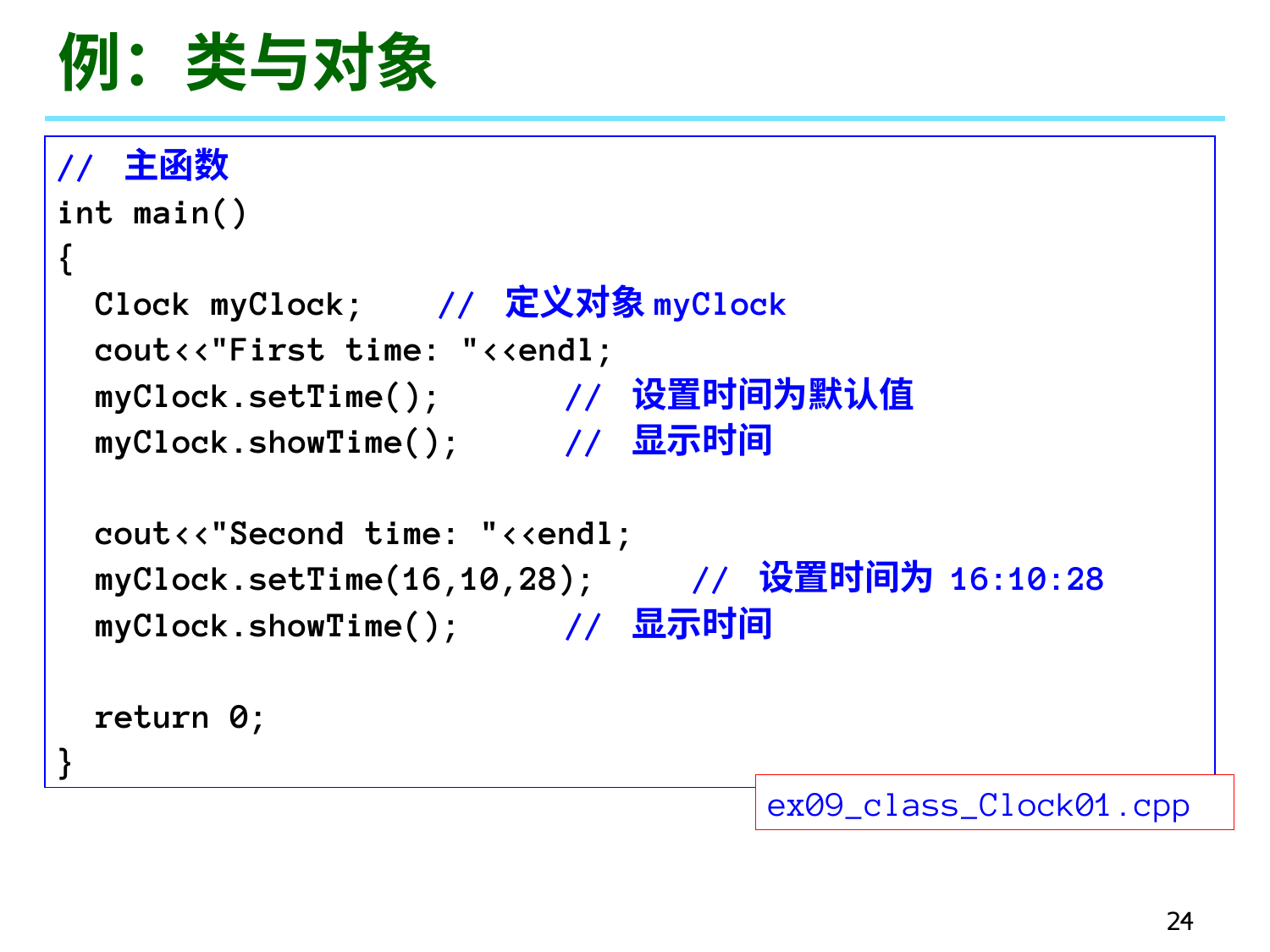

# 例：类与对象
// 主函数
int main()
{
  Clock myClock;	// 定义对象myClock
  cout<<"First time: "<<endl;
  myClock.setTime();	// 设置时间为默认值
  myClock.showTime();	// 显示时间

  cout<<"Second time: "<<endl;
  myClock.setTime(16,10,28);	// 设置时间为 16:10:28
  myClock.showTime();	// 显示时间

  return 0;
}
ex09_class_Clock01.cpp
24